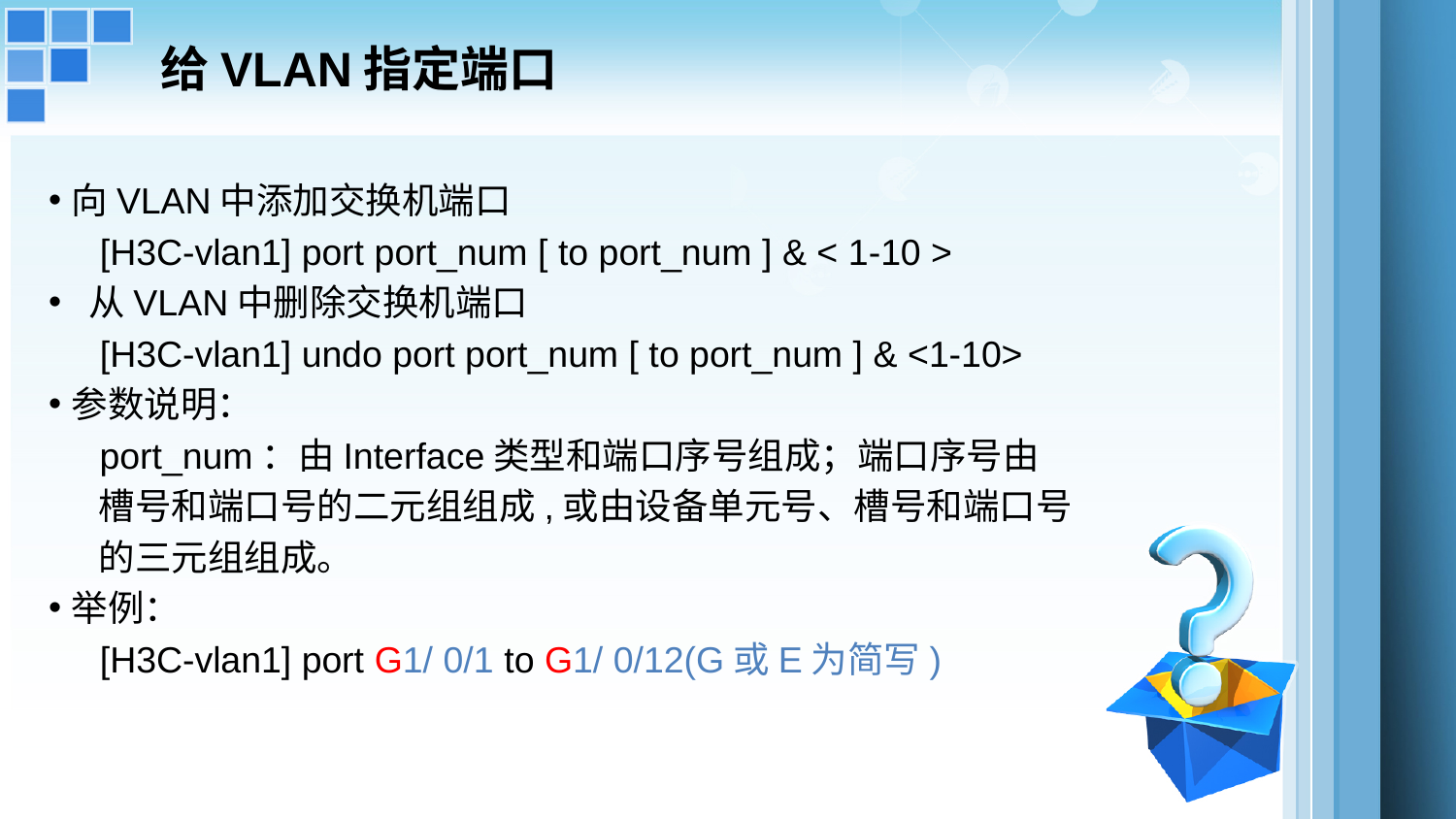

# 给VLAN指定端口
向VLAN中添加交换机端口
     [H3C-vlan1] port port_num [ to port_num ] & < 1-10 >
 从VLAN中删除交换机端口
     [H3C-vlan1] undo port port_num [ to port_num ] & <1-10>
参数说明：
     port_num：由Interface类型和端口序号组成；端口序号由
     槽号和端口号的二元组组成,或由设备单元号、槽号和端口号
     的三元组组成。
举例：
     [H3C-vlan1] port G1/ 0/1 to G1/ 0/12(G或E为简写)